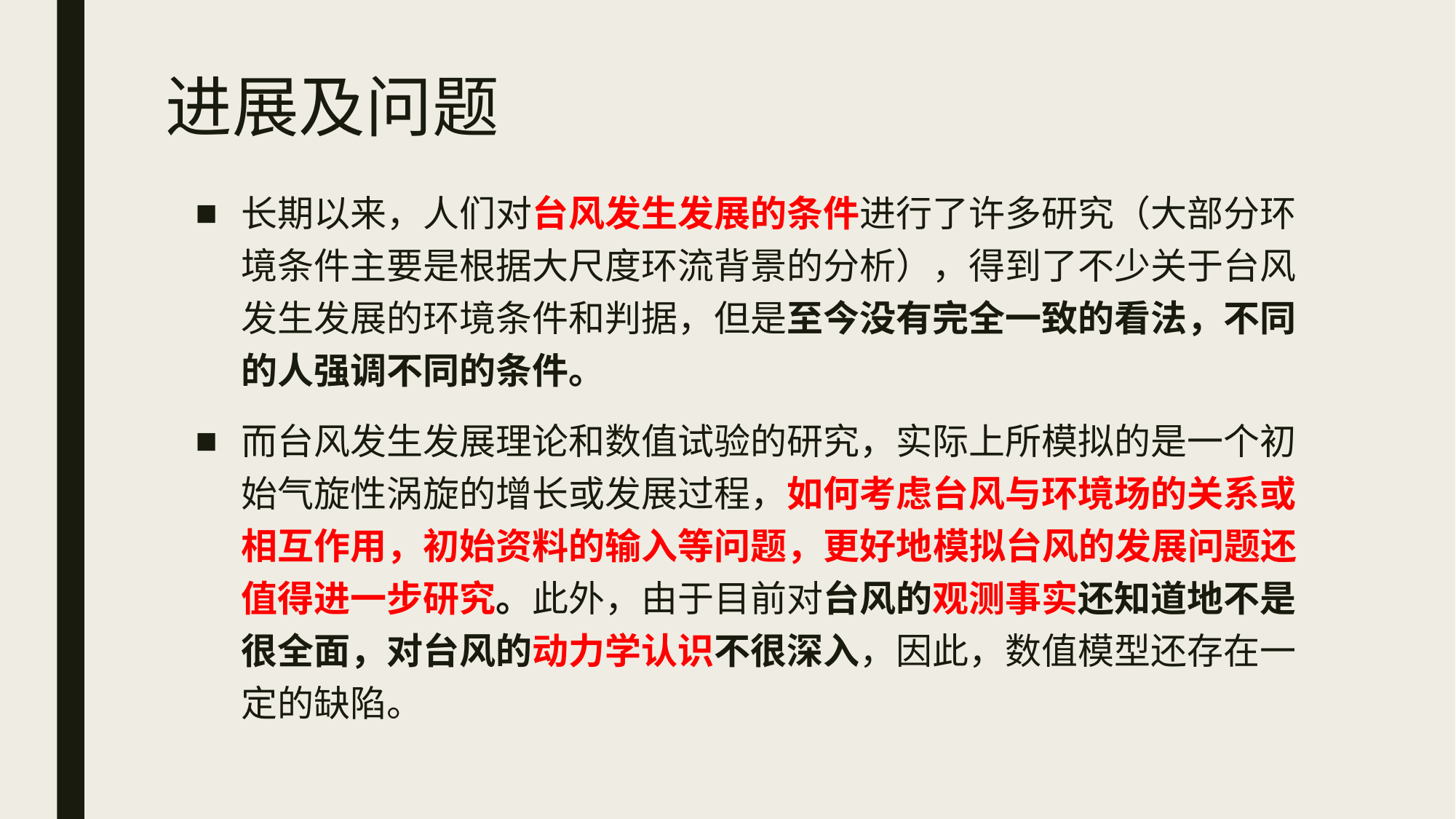

# 进展及问题
长期以来，人们对台风发生发展的条件进行了许多研究（大部分环境条件主要是根据大尺度环流背景的分析），得到了不少关于台风发生发展的环境条件和判据，但是至今没有完全一致的看法，不同的人强调不同的条件。
而台风发生发展理论和数值试验的研究，实际上所模拟的是一个初始气旋性涡旋的增长或发展过程，如何考虑台风与环境场的关系或相互作用，初始资料的输入等问题，更好地模拟台风的发展问题还值得进一步研究。此外，由于目前对台风的观测事实还知道地不是很全面，对台风的动力学认识不很深入，因此，数值模型还存在一定的缺陷。